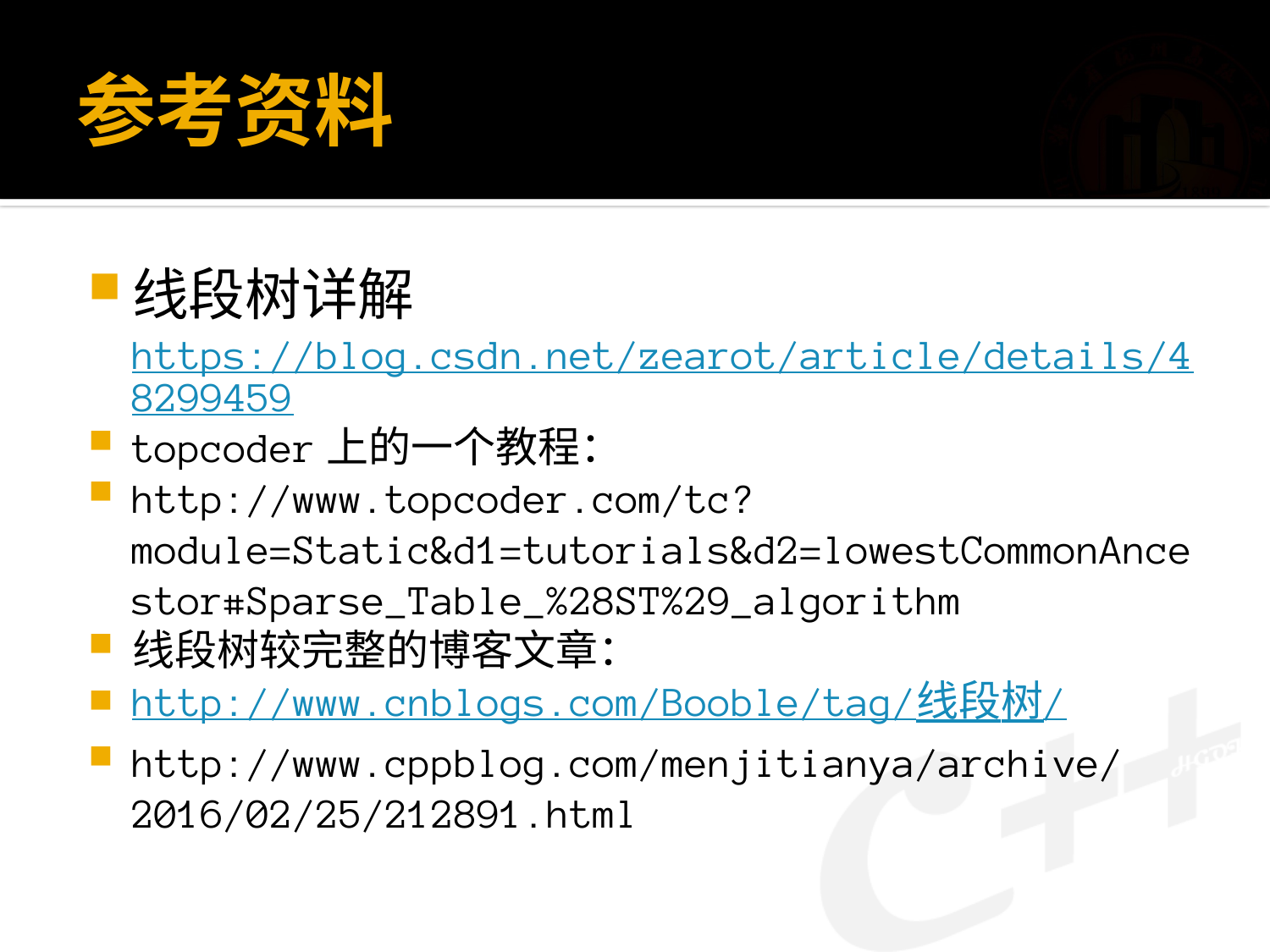

# 参考资料
线段树详解https://blog.csdn.net/zearot/article/details/48299459
topcoder上的一个教程：
http://www.topcoder.com/tc?module=Static&d1=tutorials&d2=lowestCommonAncestor#Sparse_Table_%28ST%29_algorithm
线段树较完整的博客文章：
http://www.cnblogs.com/Booble/tag/线段树/
http://www.cppblog.com/menjitianya/archive/2016/02/25/212891.html